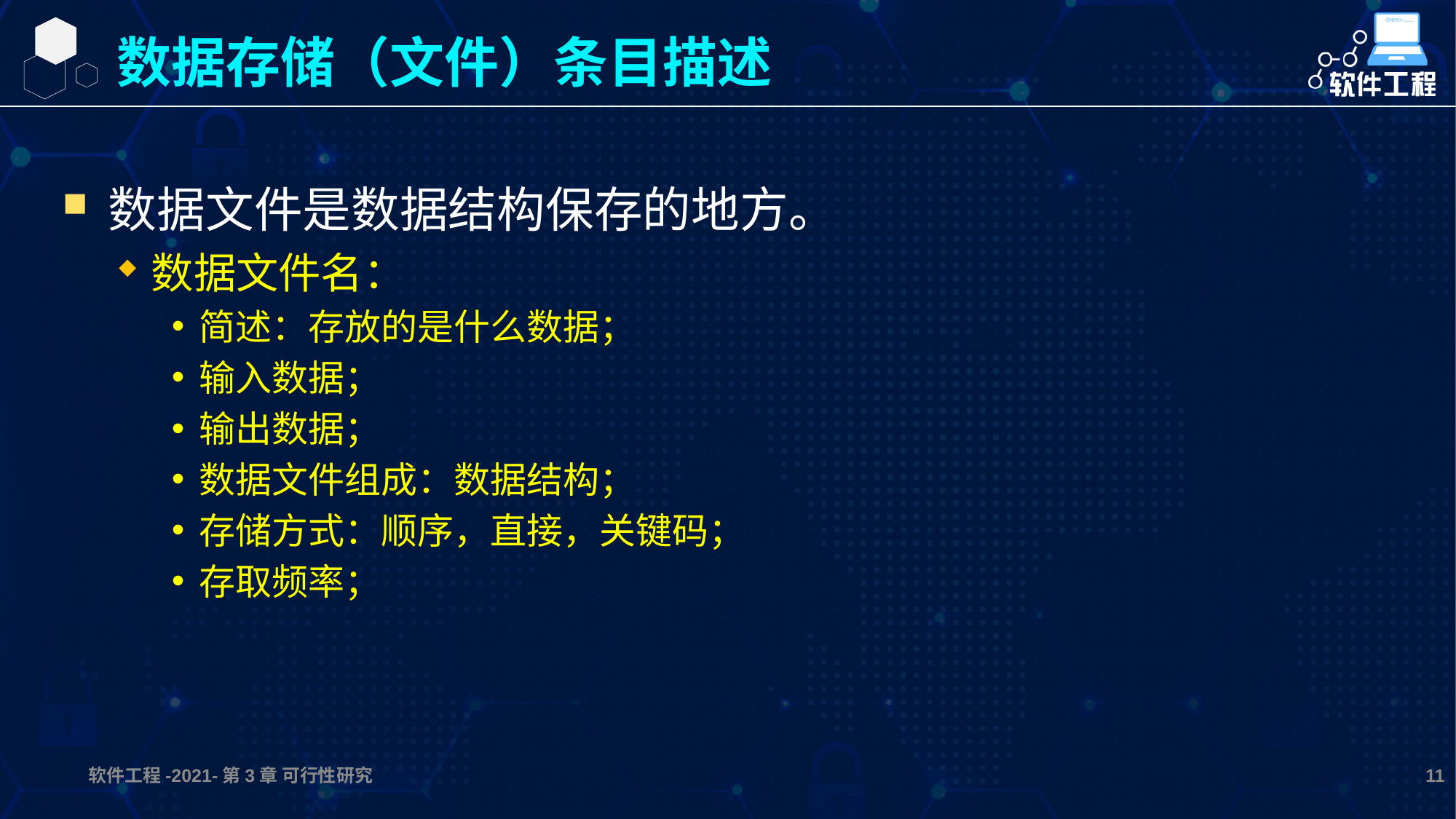

数据存储（文件）条目描述
数据文件是数据结构保存的地方。
数据文件名：
简述：存放的是什么数据；
输入数据；
输出数据；
数据文件组成：数据结构；
存储方式：顺序，直接，关键码；
存取频率；
软件工程-2021-第3章 可行性研究
11